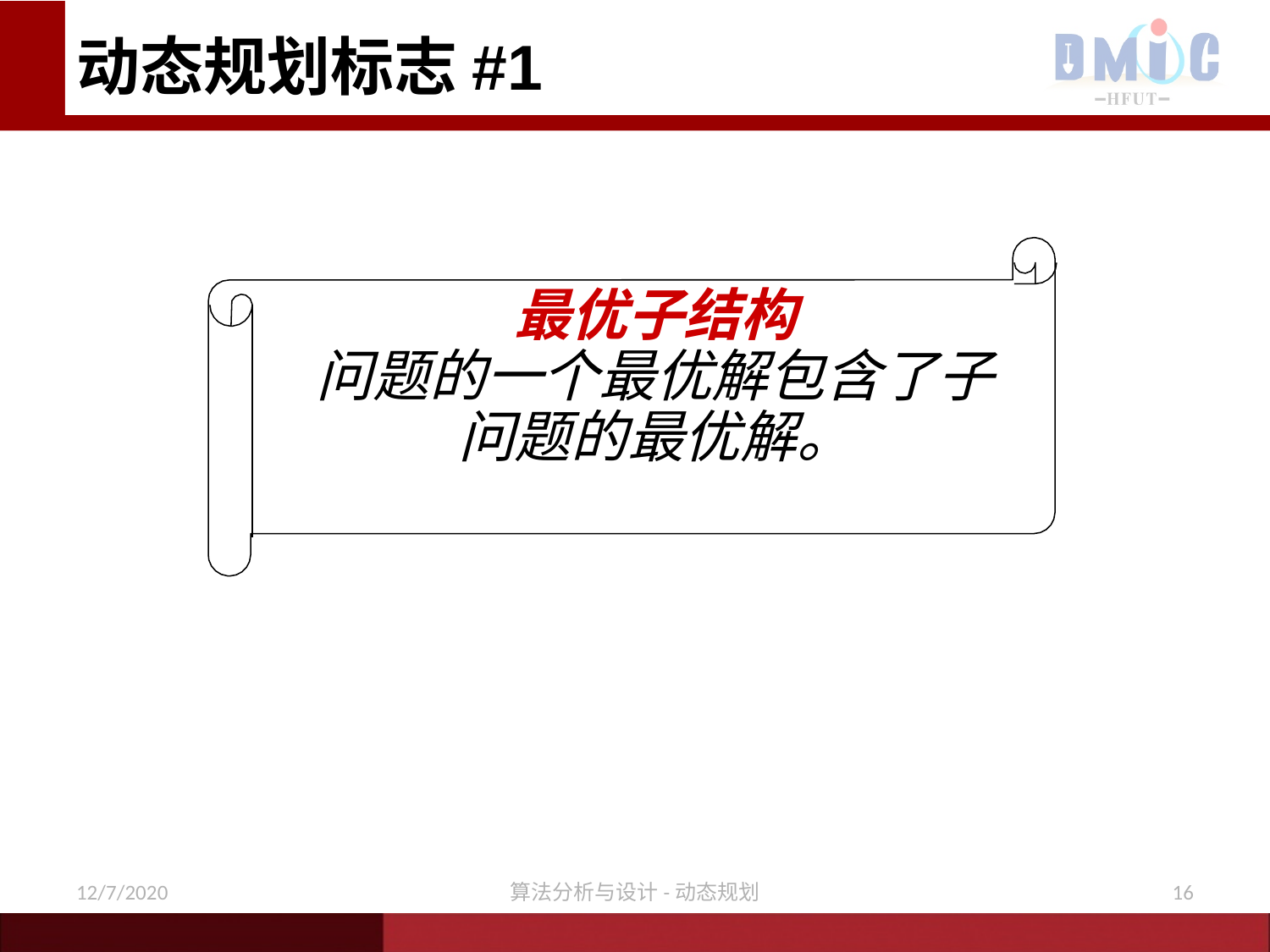

# 动态规划标志#1

最优子结构
问题的一个最优解包含了子问题的最优解。

12/7/2020
算法分析与设计-动态规划
16